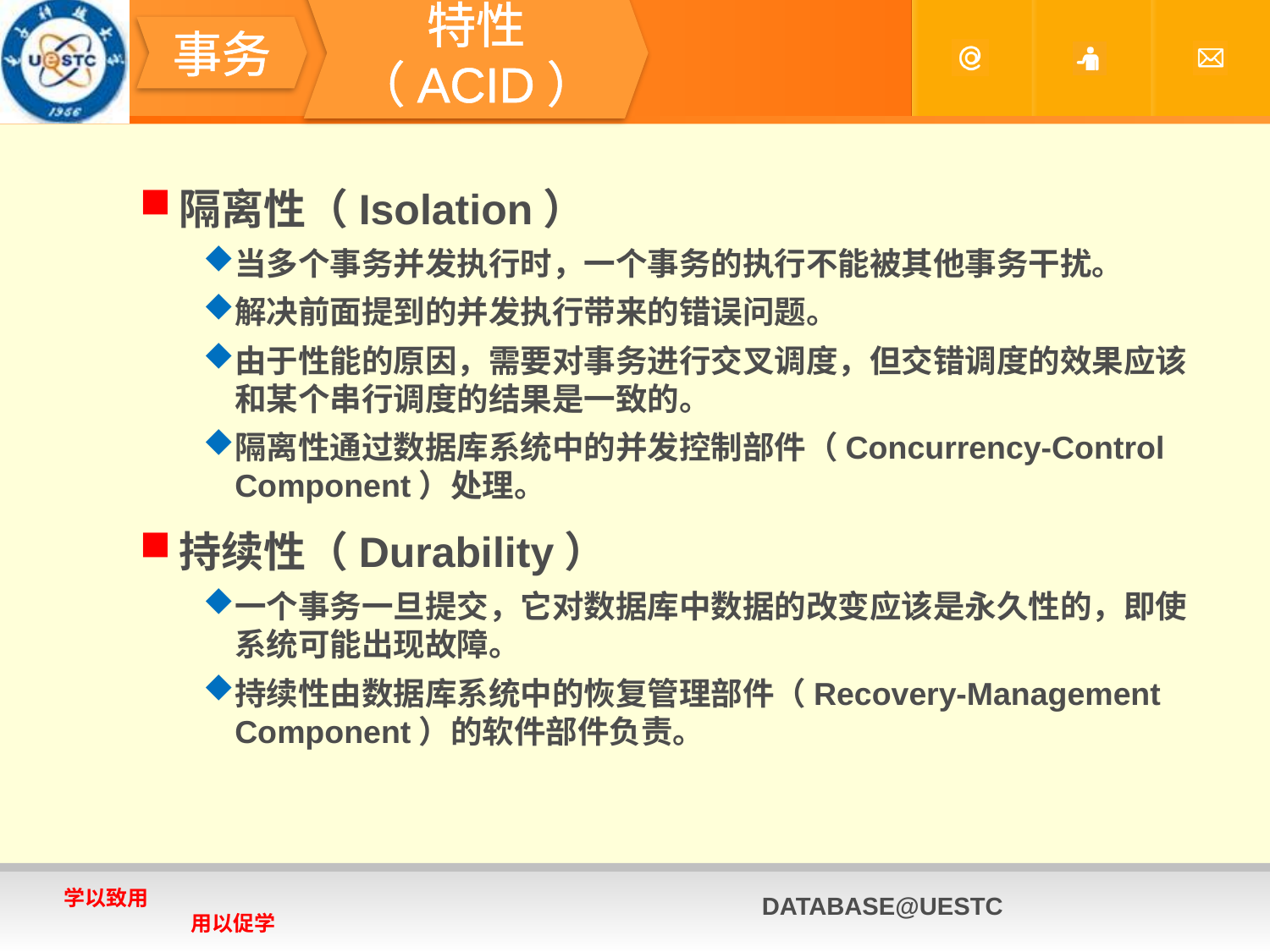

#
事务
特性（ACID）
隔离性（Isolation）
当多个事务并发执行时，一个事务的执行不能被其他事务干扰。
解决前面提到的并发执行带来的错误问题。
由于性能的原因，需要对事务进行交叉调度，但交错调度的效果应该和某个串行调度的结果是一致的。
隔离性通过数据库系统中的并发控制部件（Concurrency-Control Component）处理。
持续性（Durability）
一个事务一旦提交，它对数据库中数据的改变应该是永久性的，即使系统可能出现故障。
持续性由数据库系统中的恢复管理部件（Recovery-Management Component）的软件部件负责。